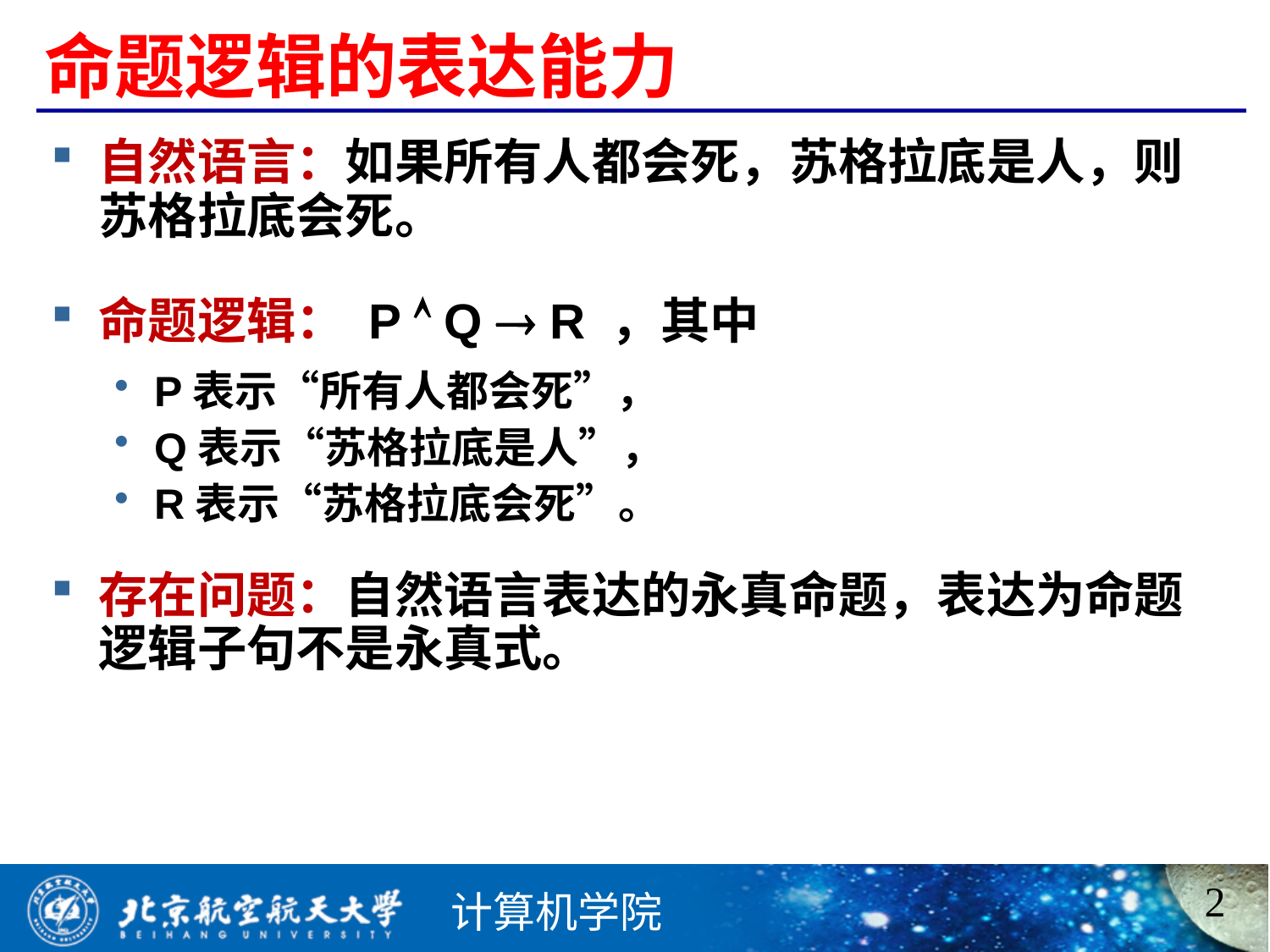

# 命题逻辑的表达能力
自然语言：如果所有人都会死，苏格拉底是人，则苏格拉底会死。
命题逻辑： P ∧ Q → R ，其中
P表示“所有人都会死”，
Q表示“苏格拉底是人”，
R表示“苏格拉底会死”。
存在问题：自然语言表达的永真命题，表达为命题逻辑子句不是永真式。